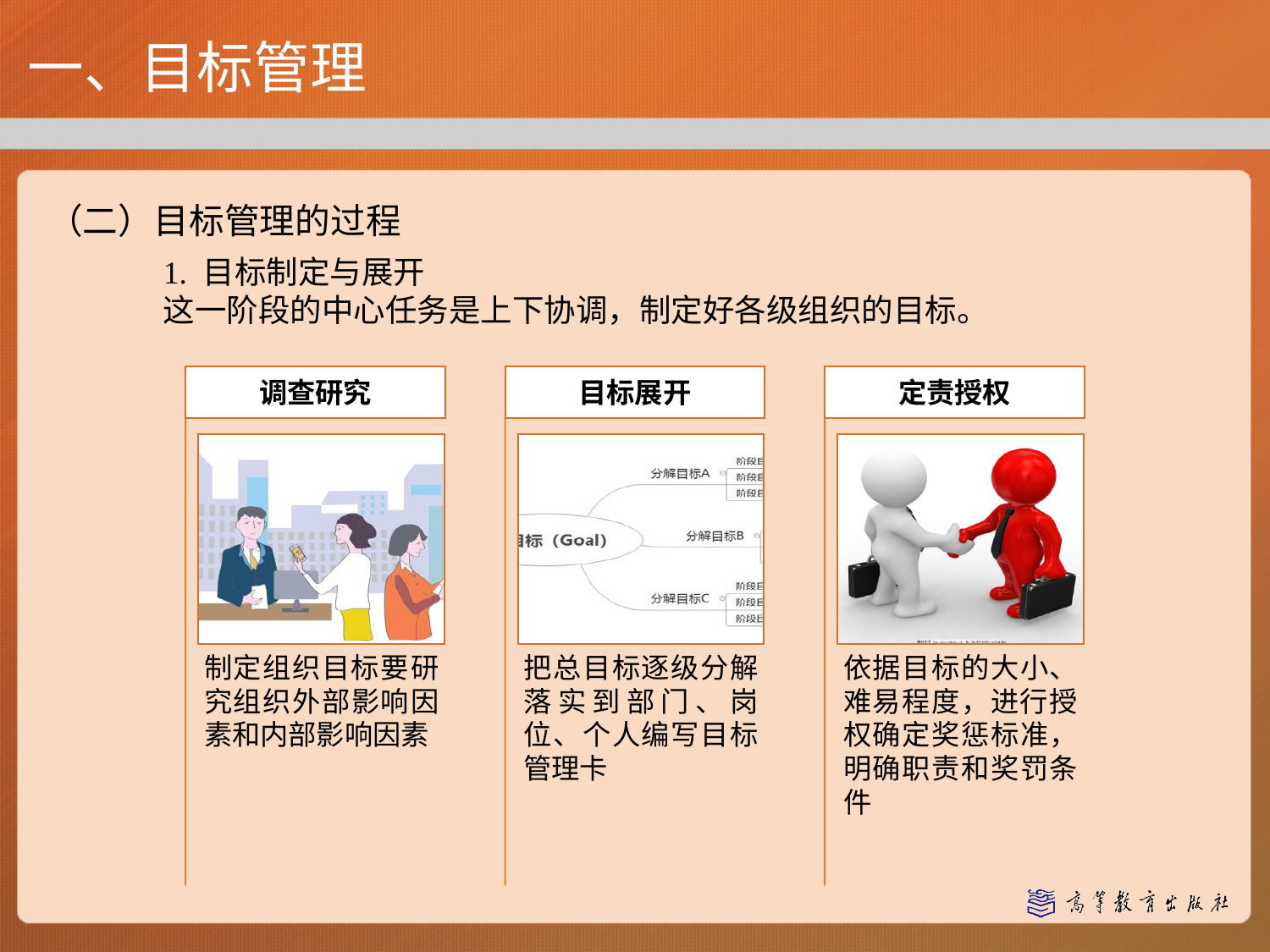

一、目标管理
（二）目标管理的过程
1. 目标制定与展开
这一阶段的中心任务是上下协调，制定好各级组织的目标。
制定组织目标要研究组织外部影响因素和内部影响因素
调查研究
把总目标逐级分解落实到部门、岗位、个人编写目标管理卡
目标展开
依据目标的大小、难易程度，进行授权确定奖惩标准，明确职责和奖罚条件
定责授权